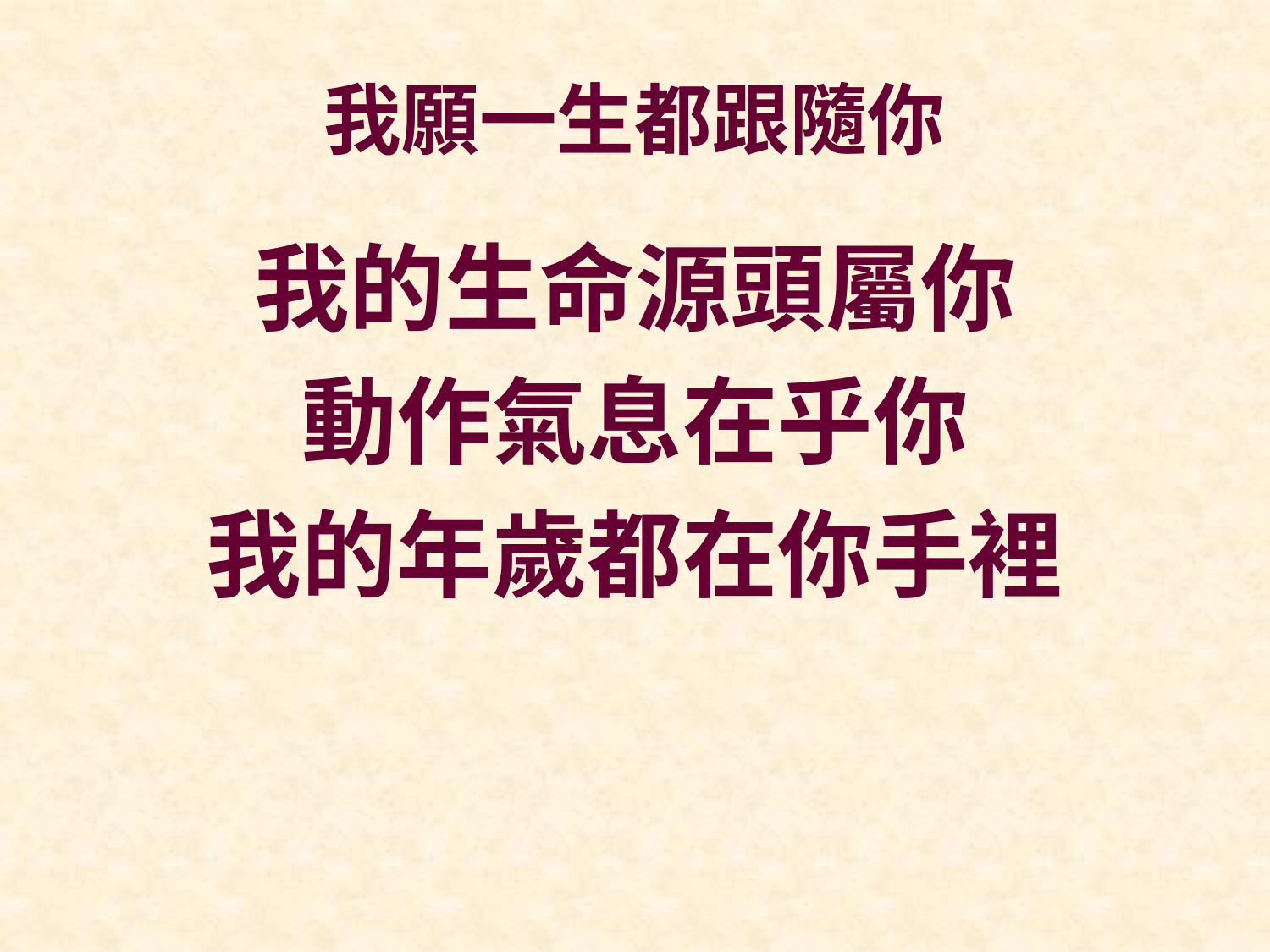

# 我願一生都跟隨你
我的生命源頭屬你
動作氣息在乎你
我的年歲都在你手裡